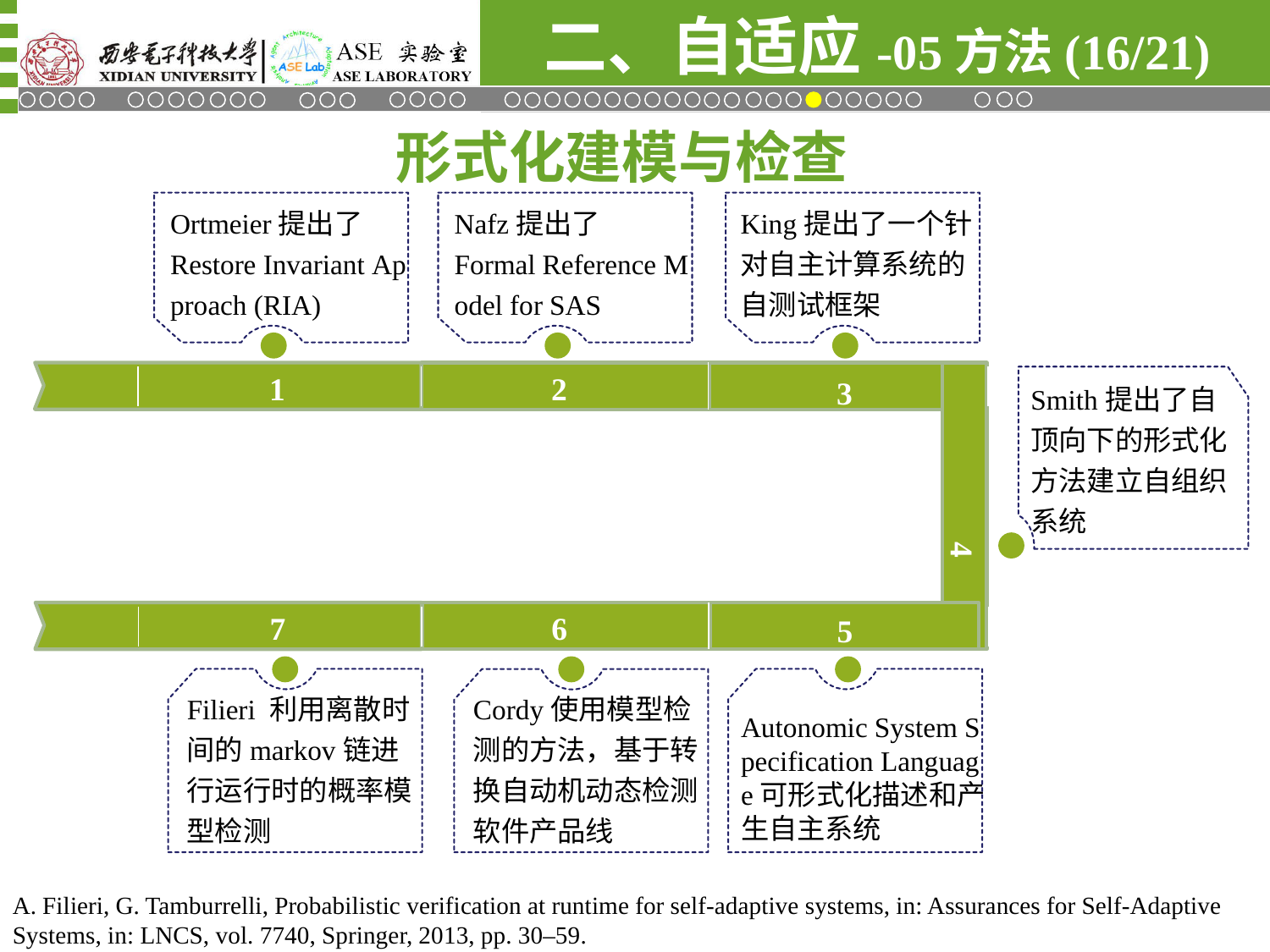

二、自适应-05方法(16/21)

形式化建模与检查

Ortmeier提出了Restore Invariant Approach (RIA)

Nafz提出了Formal Reference Model for SAS

King提出了一个针对自主计算系统的自测试框架

1
2

Smith提出了自顶向下的形式化方法建立自组织系统
3

4

7
6

5

Autonomic System Specification Language可形式化描述和产生自主系统

Filieri 利用离散时间的markov链进行运行时的概率模型检测

Cordy使用模型检测的方法，基于转换自动机动态检测软件产品线
M. Güdemann, F. Ortmeier, W. Reif, Formal modeling and verification of systems with self-x properties, in: Autonomic and Trusted Computing, in: LNCS, vol. 4158, Springer, 2006, pp. 38–47.
F. Nafz, H. Seebach, J.-P. Steghöfer, S. Bäumler, W. Reif, A formal framework for compositional verification of organic computing systems, in: Autonomic and Trusted Computing, in: LNCS, vol. 6407, Springer, 2010, pp. 17–31.
F. Zambonelli, A. Omicini, Challenges and research directions in agent-oriented software engineering, Auton. Agents Multi-Agent Syst. 9 (3) (2004) 253–283.
G. Smith, J.W. Sanders, Formal development of self-organising systems, in: Autonomic and Trusted Computing, in: LNCS, vol. 5586, Springer, 2009, pp. 90–104.
A. Filieri, G. Tamburrelli, Probabilistic verification at runtime for self-adaptive systems, in: Assurances for Self-Adaptive Systems, in: LNCS, vol. 7740, Springer, 2013, pp. 30–59.
T. King, A. Ramirez, R. Cruz, P. Clarke, An integrated self-testing framework for autonomic computing systems, J. Comput. 2 (9) (2007).

E. Cordy, J. Paquet, ASSL—autonomic system specification language, in: Proc. SEW, IEEE, 2007, pp. 300–309.
36